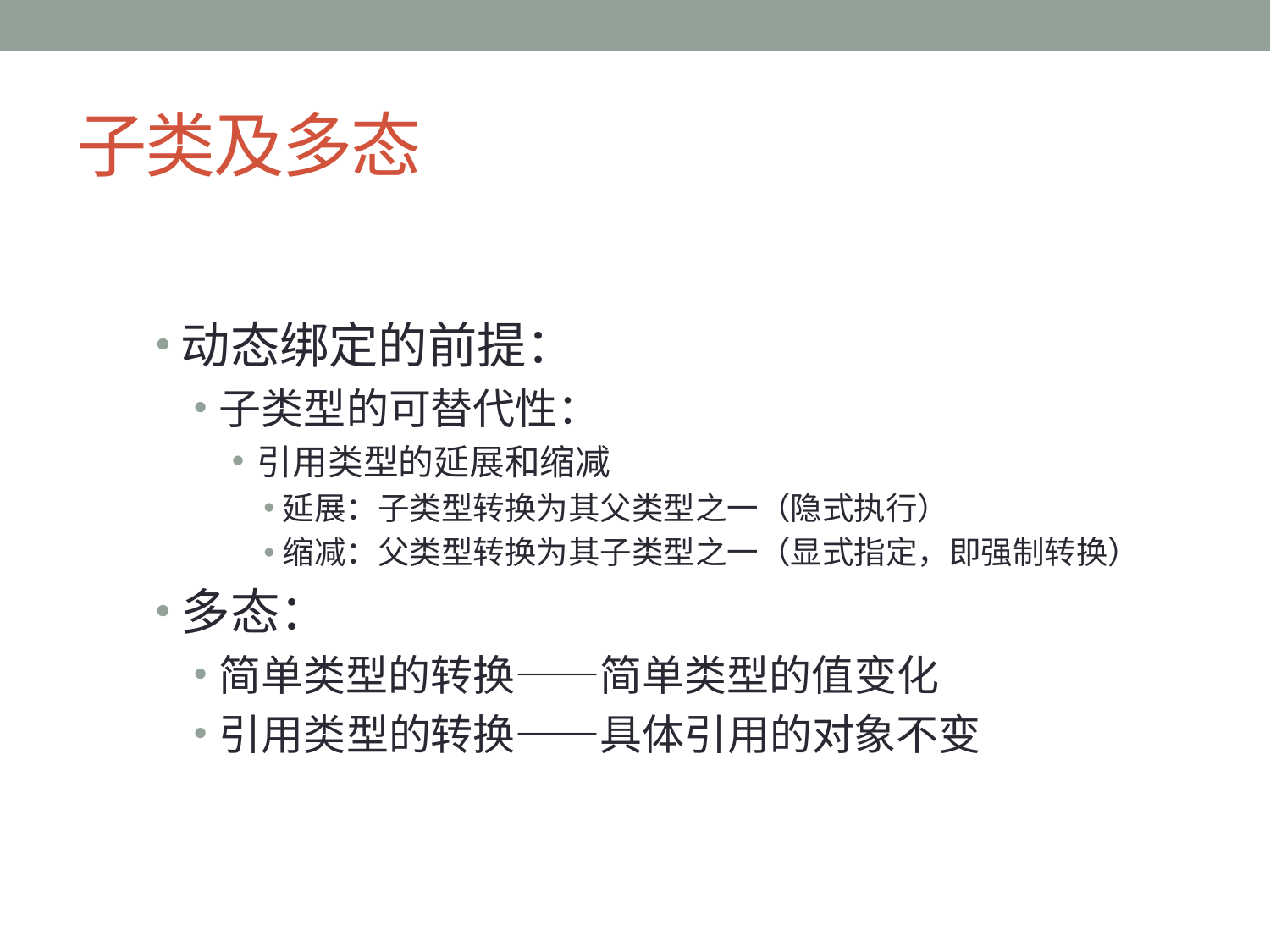

# 子类及多态
动态绑定的前提：
子类型的可替代性：
引用类型的延展和缩减
延展：子类型转换为其父类型之一（隐式执行）
缩减：父类型转换为其子类型之一（显式指定，即强制转换）
多态：
简单类型的转换——简单类型的值变化
引用类型的转换——具体引用的对象不变